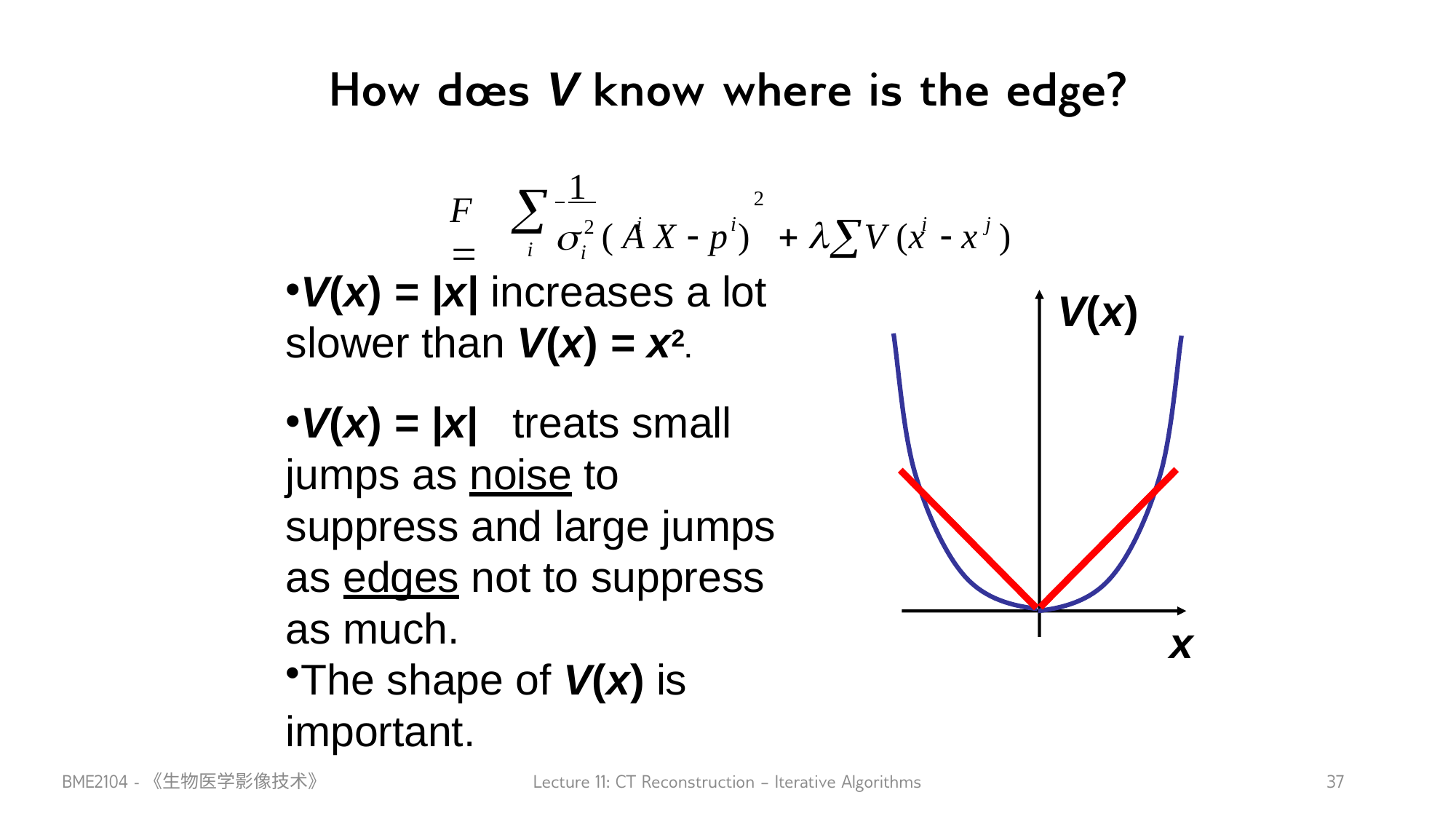

# How does V know where is the edge?
 1
( A X − p )	+ λ∑V (x	− x	)
∑
2
F =
i	i	i	j
σ
2
i
i
V(x) = |x| increases a lot slower than V(x) = x2.
V(x) = |x|	treats small jumps as noise to suppress and large jumps as edges not to suppress as much.
V(x)

x
The shape of V(x) is important.
BME2104 -《生物医学影像技术》
Lecture 11: CT Reconstruction – Iterative Algorithms
37